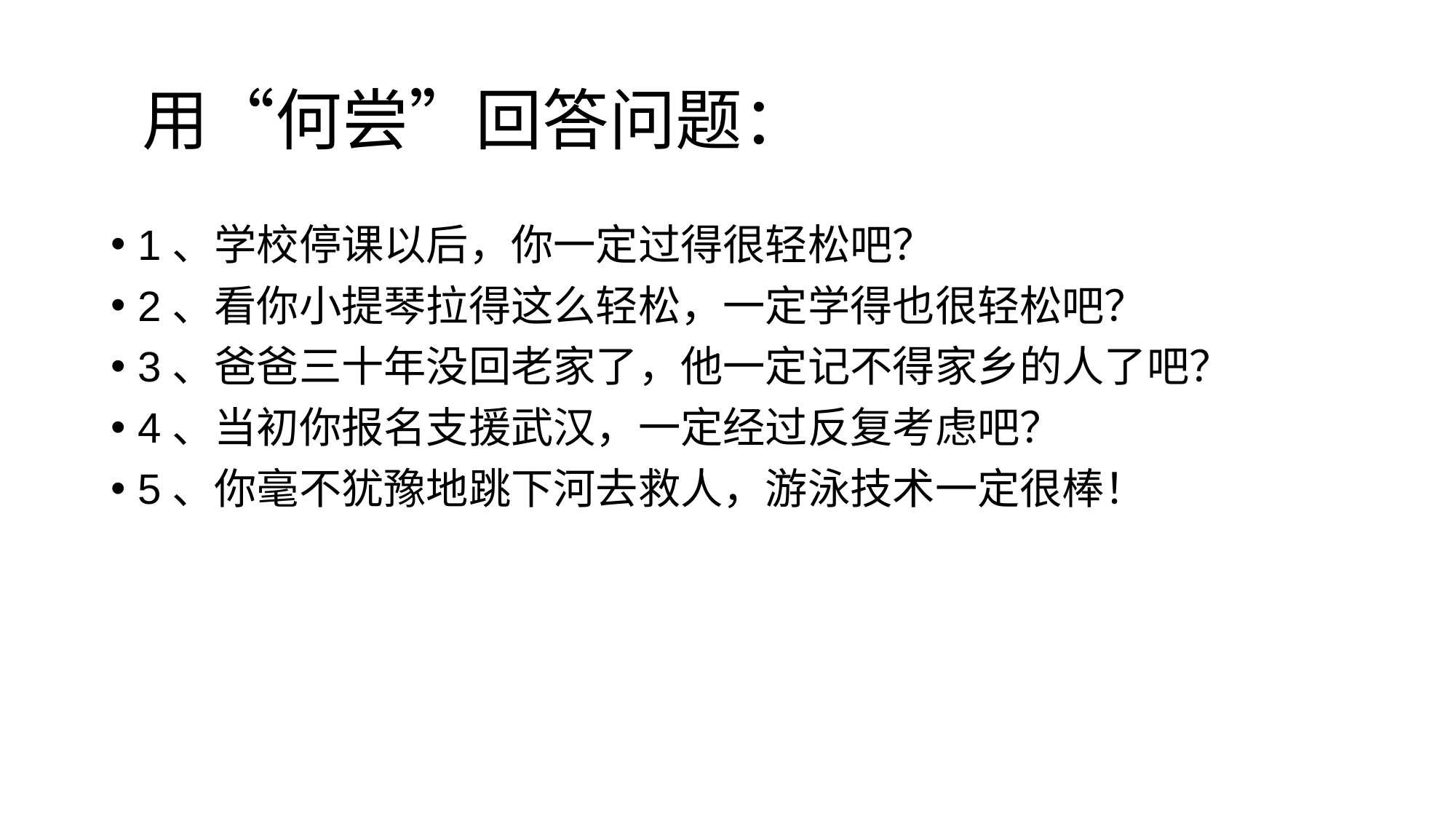

# 用“何尝”回答问题：
1、学校停课以后，你一定过得很轻松吧？
2、看你小提琴拉得这么轻松，一定学得也很轻松吧？
3、爸爸三十年没回老家了，他一定记不得家乡的人了吧？
4、当初你报名支援武汉，一定经过反复考虑吧？
5、你毫不犹豫地跳下河去救人，游泳技术一定很棒！